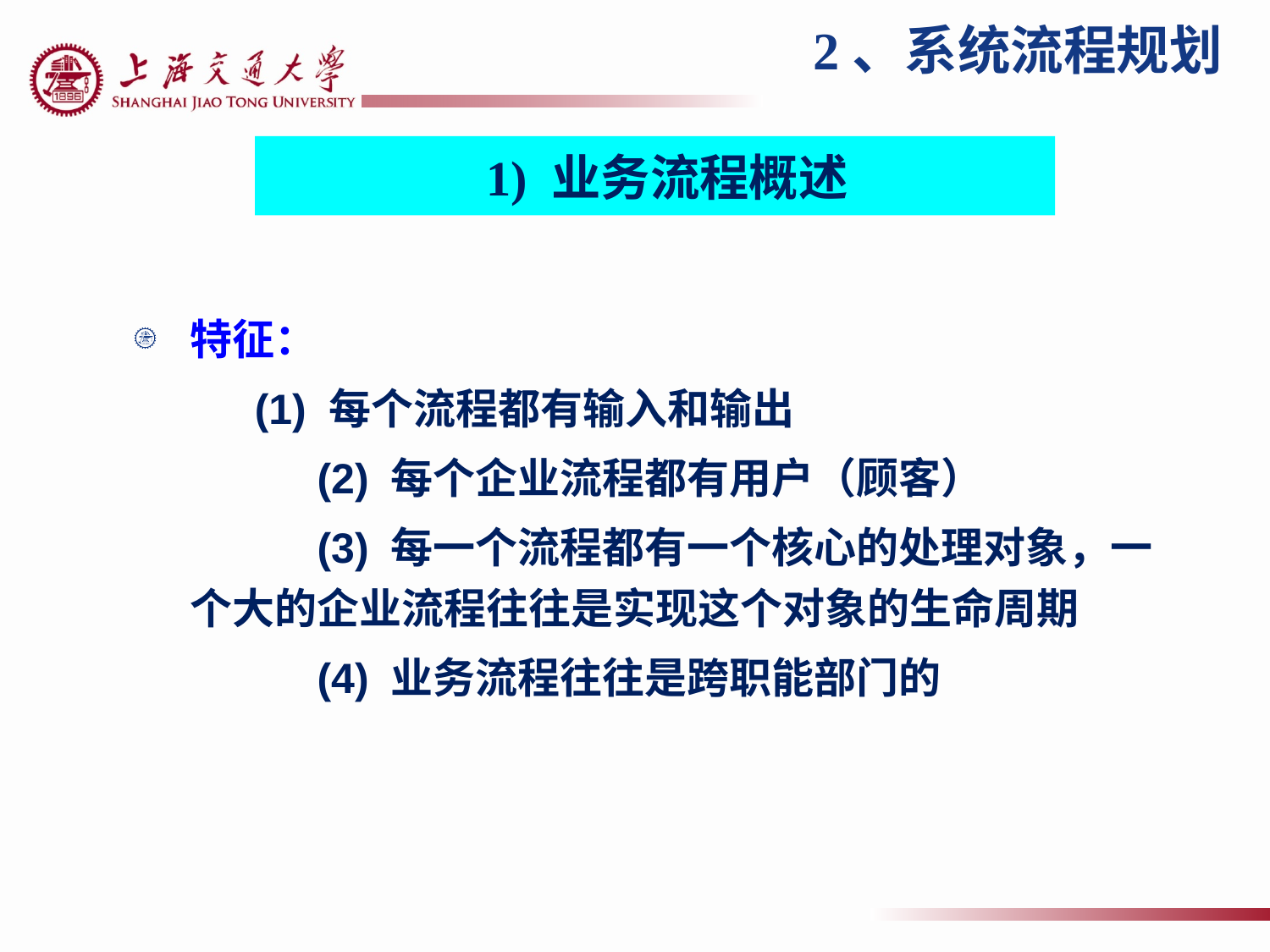

2、系统流程规划
  1) 业务流程概述
特征：
	(1) 每个流程都有输入和输出
		(2) 每个企业流程都有用户（顾客）
		(3) 每一个流程都有一个核心的处理对象，一个大的企业流程往往是实现这个对象的生命周期
		(4) 业务流程往往是跨职能部门的